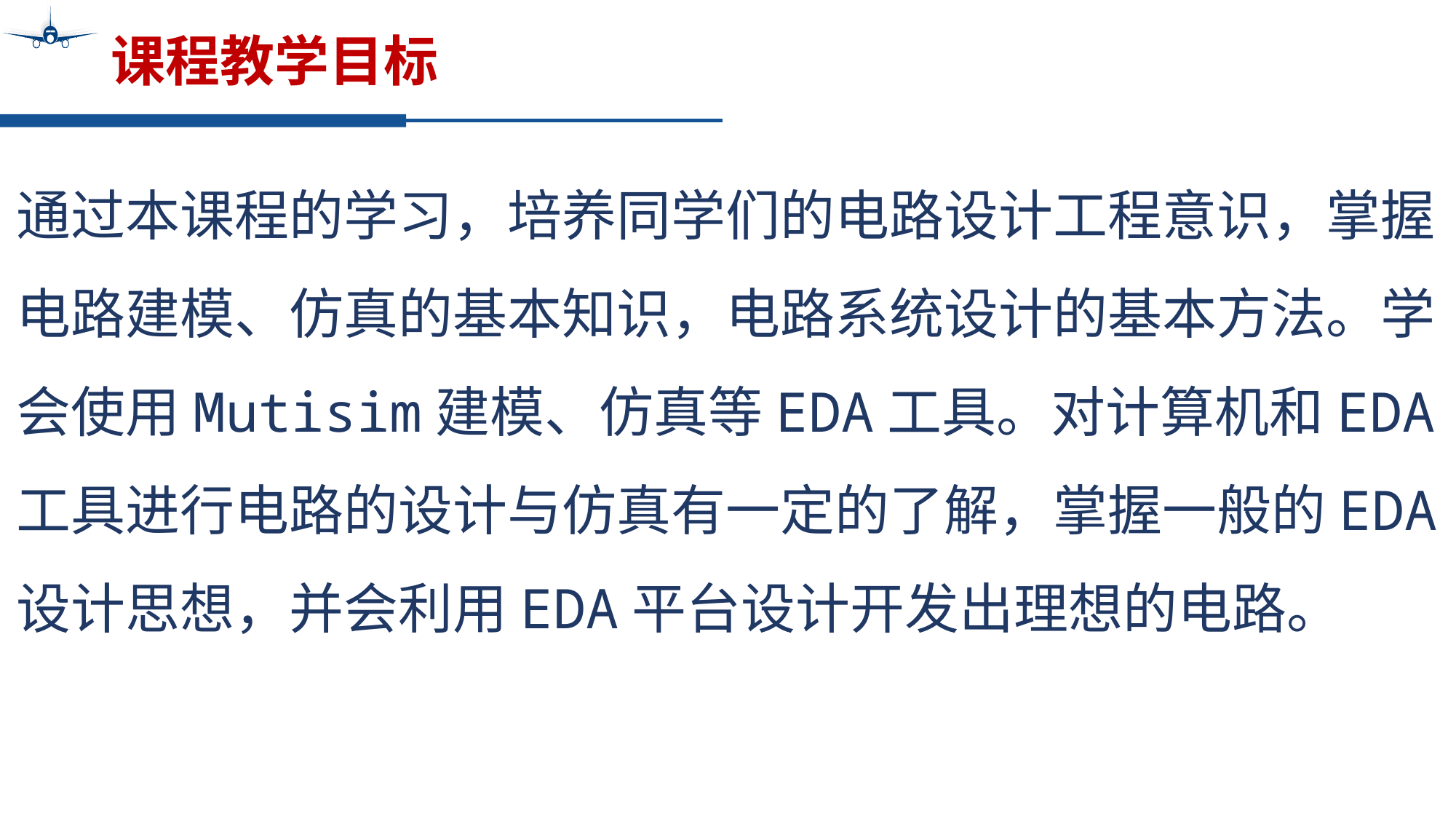

# 课程教学目标
通过本课程的学习，培养同学们的电路设计工程意识，掌握电路建模、仿真的基本知识，电路系统设计的基本方法。学会使用Mutisim建模、仿真等EDA工具。对计算机和EDA工具进行电路的设计与仿真有一定的了解，掌握一般的EDA设计思想，并会利用EDA平台设计开发出理想的电路。